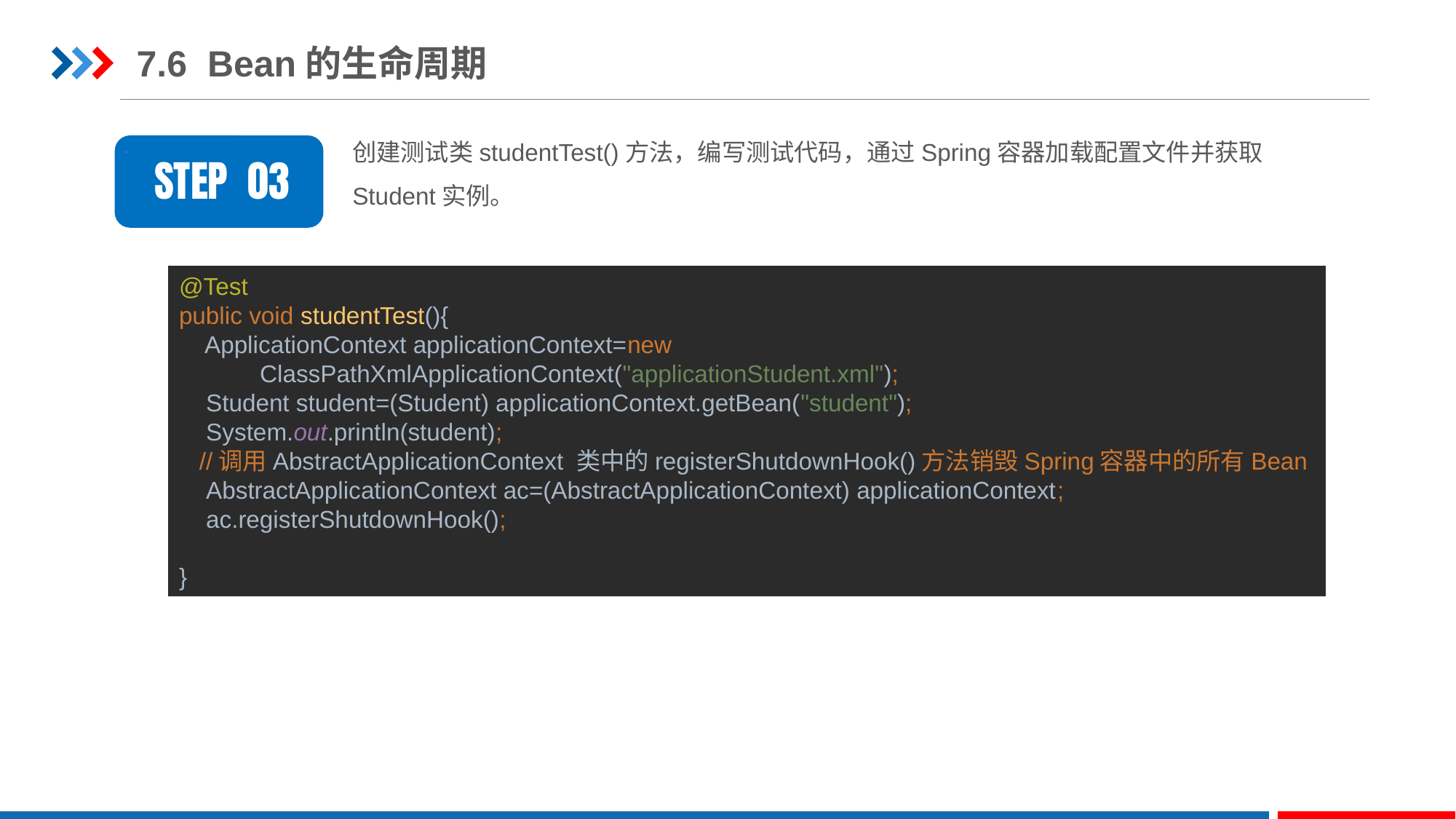

7.6  Bean的生命周期
创建测试类studentTest()方法，编写测试代码，通过Spring容器加载配置文件并获取Student实例。

STEP  03
@Test
public void studentTest(){
    ApplicationContext applicationContext=new
            ClassPathXmlApplicationContext("applicationStudent.xml");
    Student student=(Student) applicationContext.getBean("student");
    System.out.println(student);
   //调用AbstractApplicationContext 类中的registerShutdownHook()方法销毁Spring容器中的所有Bean
    AbstractApplicationContext ac=(AbstractApplicationContext) applicationContext;
    ac.registerShutdownHook();
}